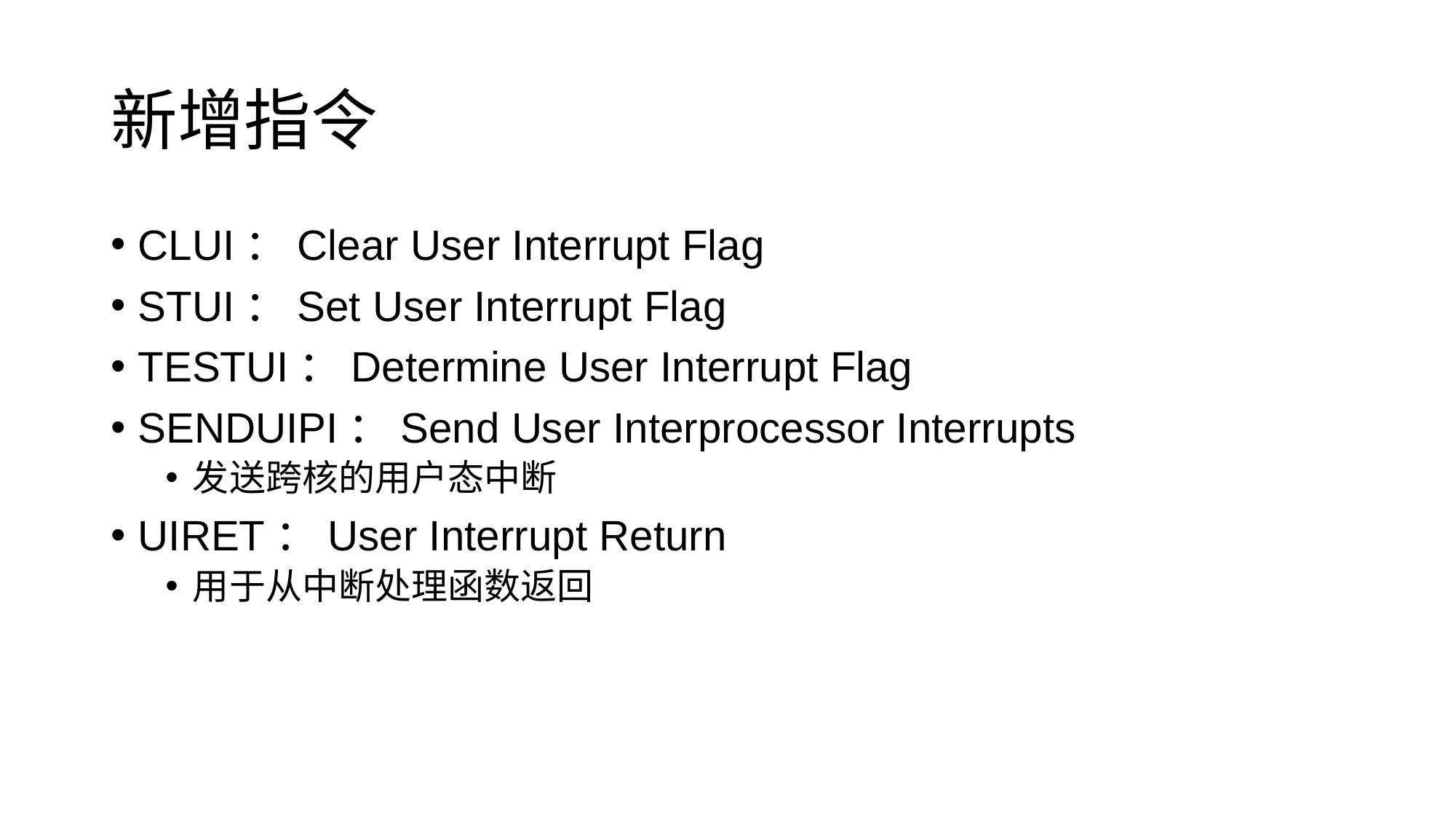

# 新增指令
CLUI：Clear User Interrupt Flag
STUI：Set User Interrupt Flag
TESTUI：Determine User Interrupt Flag
SENDUIPI：Send User Interprocessor Interrupts
发送跨核的用户态中断
UIRET：User Interrupt Return
用于从中断处理函数返回